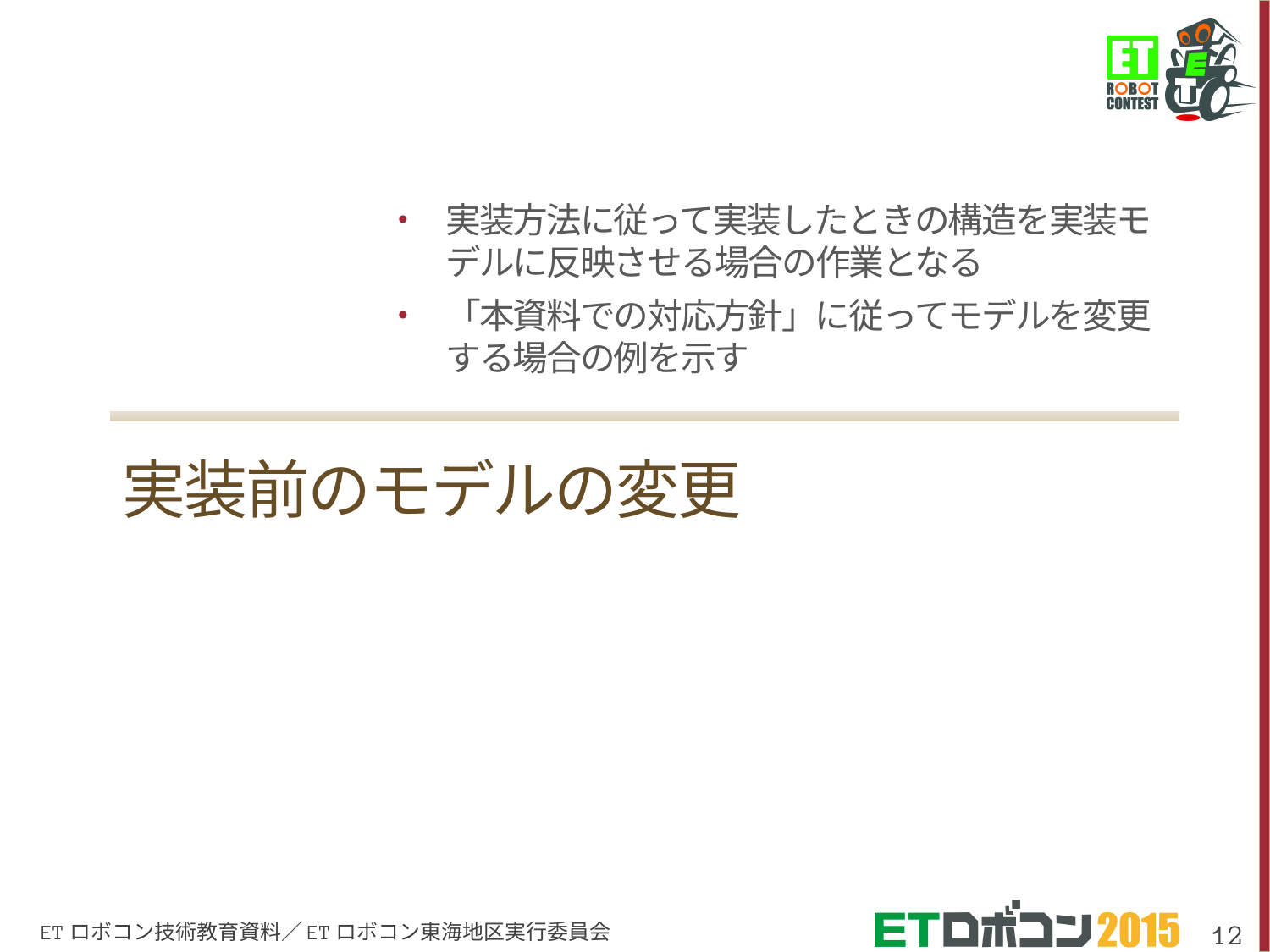

実装方法に従って実装したときの構造を実装モデルに反映させる場合の作業となる
「本資料での対応方針」に従ってモデルを変更する場合の例を示す
# 実装前のモデルの変更
ETロボコン技術教育資料／ETロボコン東海地区実行委員会
12